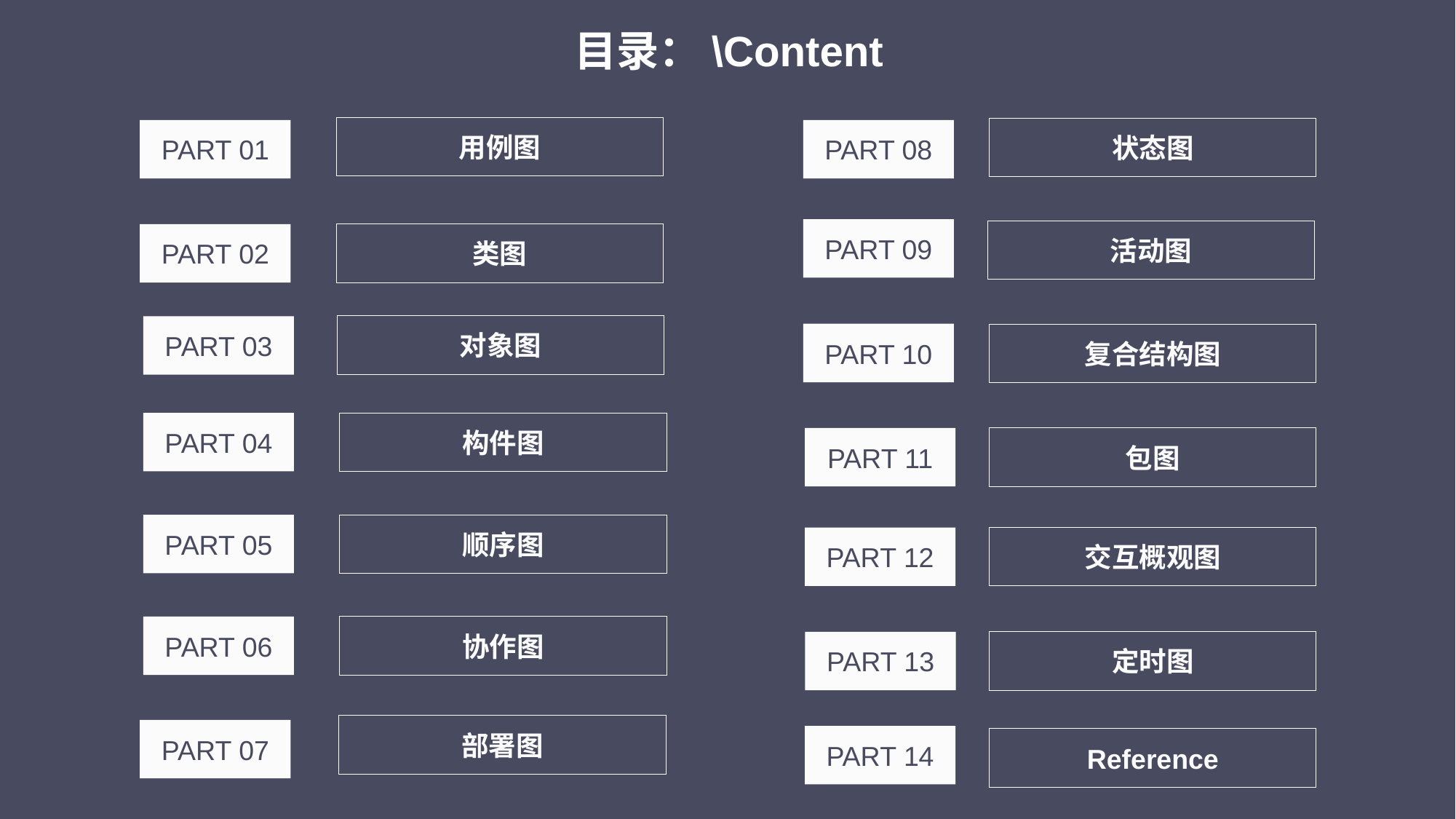

目录：\Content

用例图
状态图
PART 01
PART 08
PART 09
活动图
PART 02
类图
对象图
PART 03
PART 10
复合结构图
PART 04
构件图
PART 11
包图
PART 05
顺序图
PART 12
交互概观图
PART 06
协作图
PART 13
定时图
部署图
PART 07
PART 14
Reference